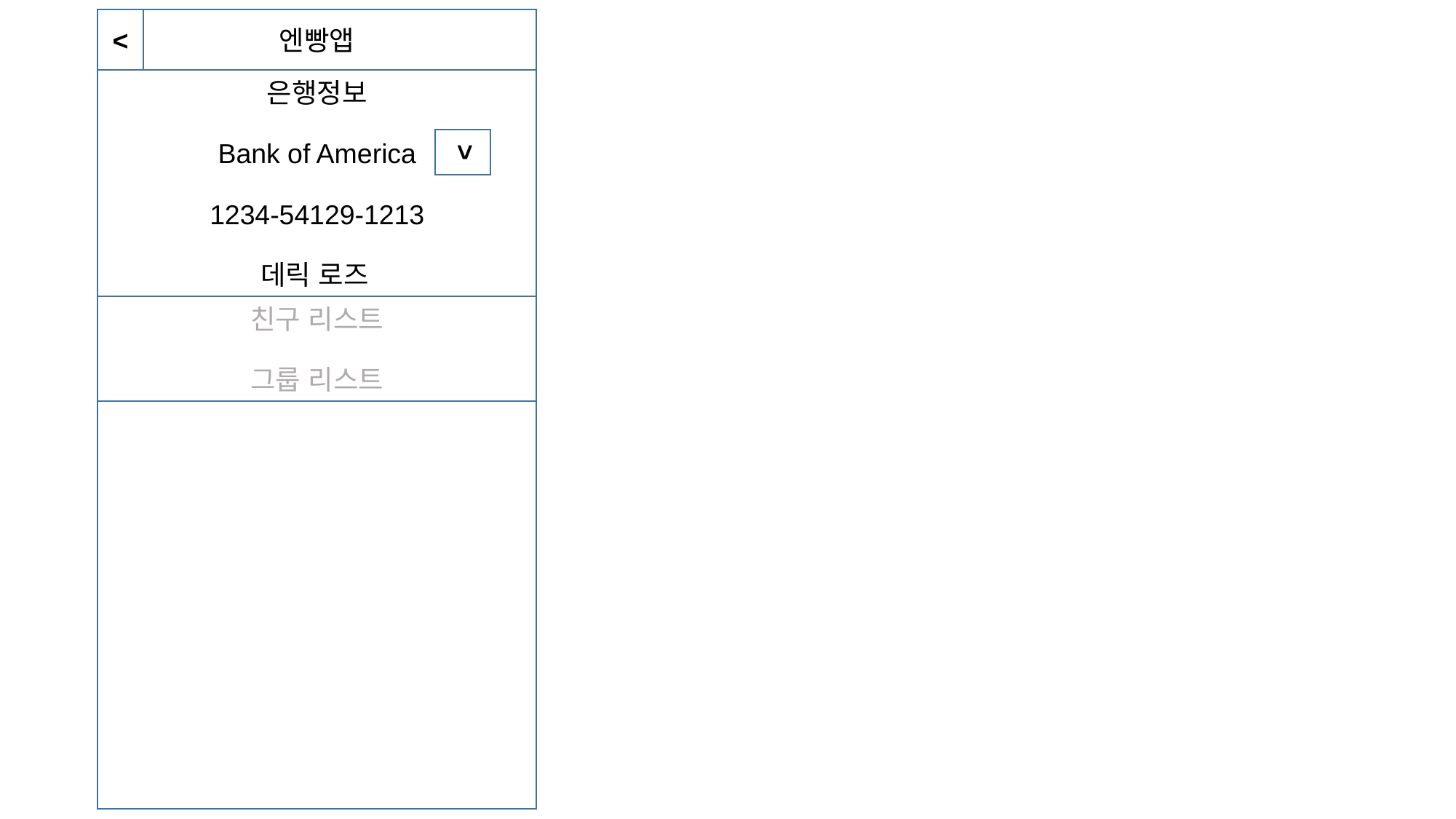

<
엔빵앱

은행정보
Bank of America
1234-54129-1213
데릭 로즈
<
친구 리스트

그룹 리스트